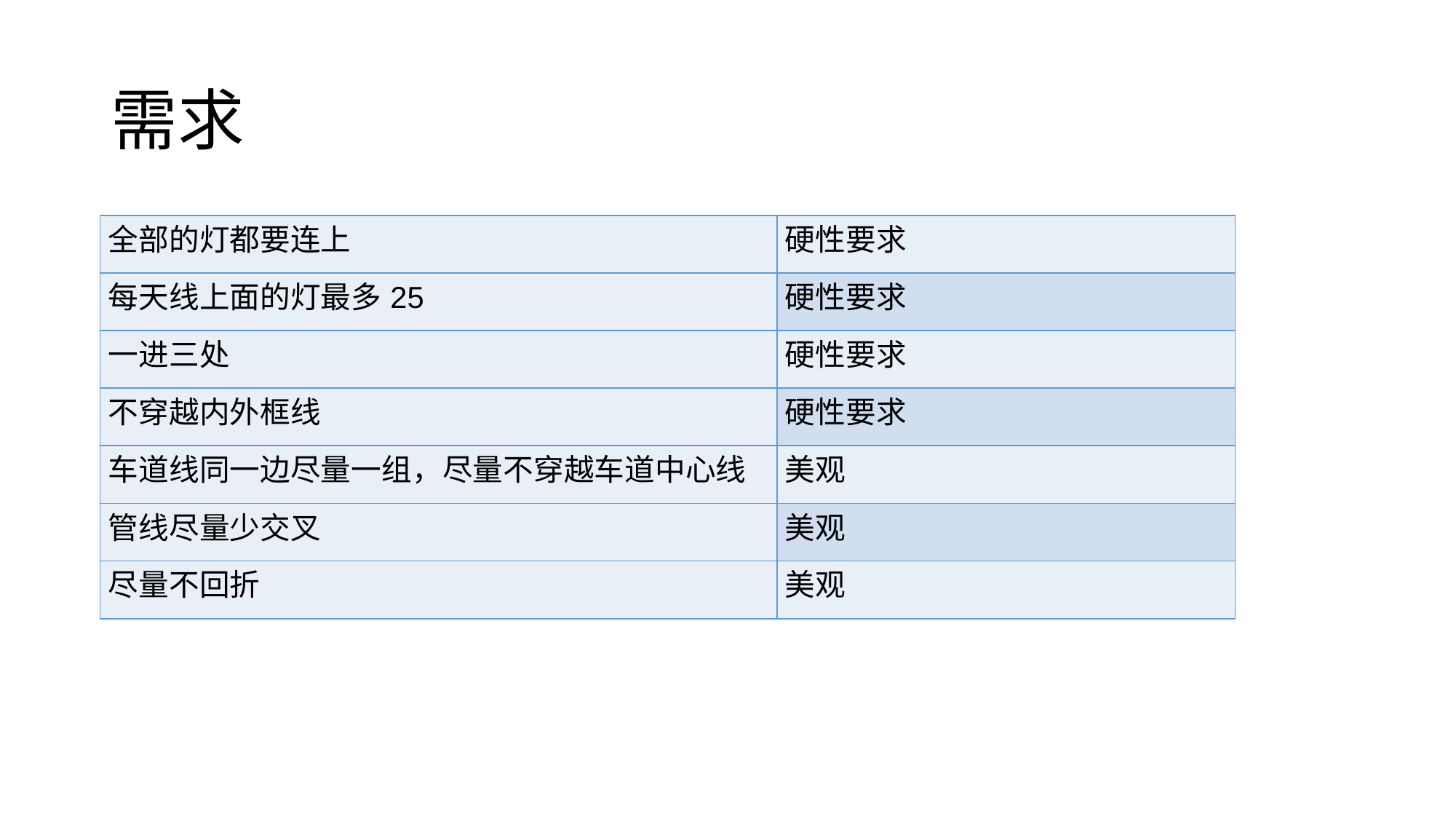

# 需求
| 全部的灯都要连上 | 硬性要求 |
| --- | --- |
| 每天线上面的灯最多25 | 硬性要求 |
| 一进三处 | 硬性要求 |
| 不穿越内外框线 | 硬性要求 |
| 车道线同一边尽量一组，尽量不穿越车道中心线 | 美观 |
| 管线尽量少交叉 | 美观 |
| 尽量不回折 | 美观 |